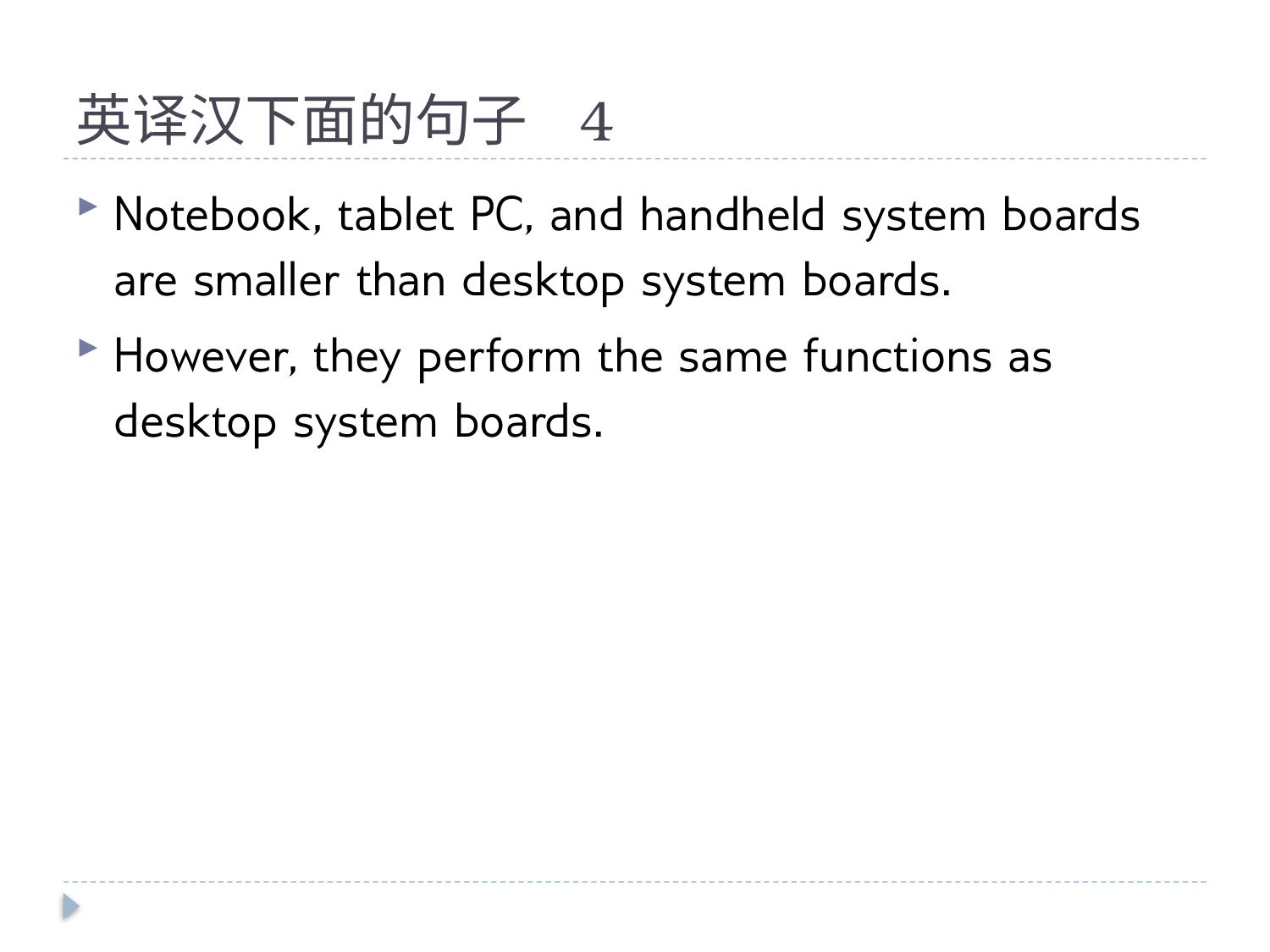

# 英译汉下面的句子   4
Notebook, tablet PC, and handheld system boards are smaller than desktop system boards.
However, they perform the same functions as desktop system boards.